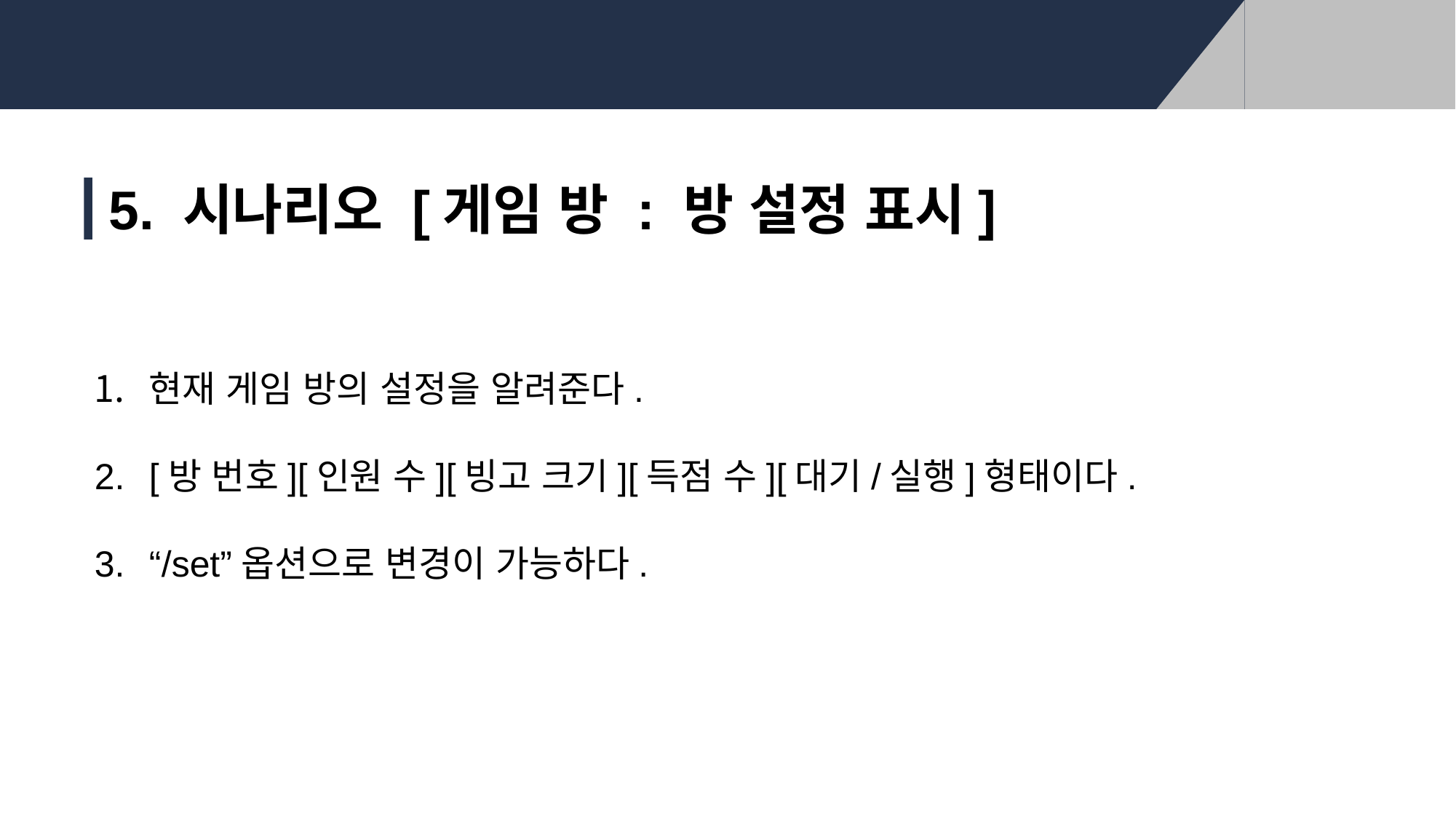

5. 시나리오 [게임 방 : 방 설정 표시]

현재 게임 방의 설정을 알려준다.

[방 번호][인원 수][빙고 크기][득점 수][대기/실행]형태이다.

“/set”옵션으로 변경이 가능하다.